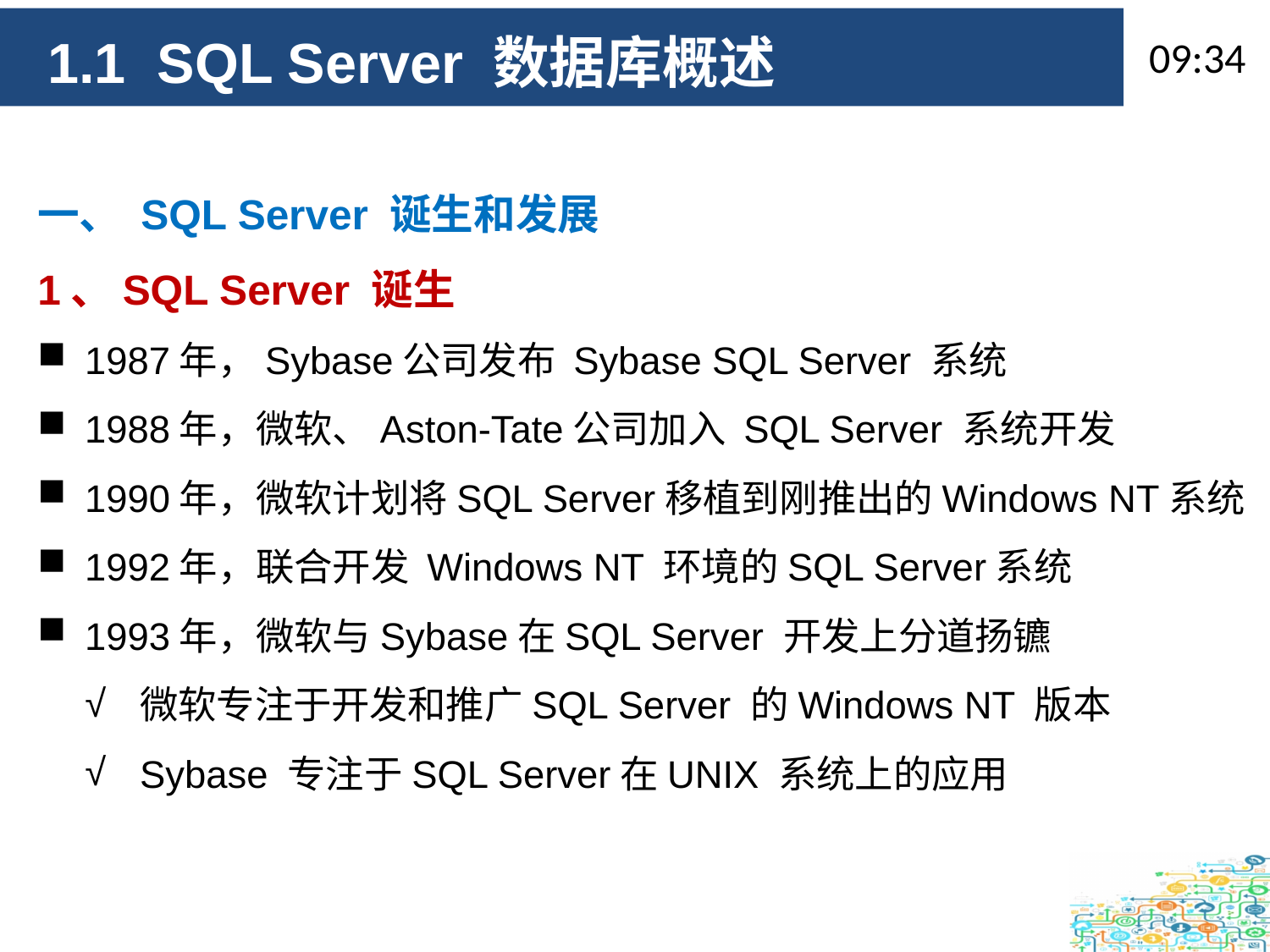

1.1  SQL Server 数据库概述
09:34
一、 SQL Server 诞生和发展
1、SQL Server 诞生
1987年，Sybase公司发布 Sybase SQL Server 系统
1988年，微软、Aston-Tate公司加入 SQL Server 系统开发
1990年，微软计划将SQL Server移植到刚推出的Windows NT系统
1992年，联合开发 Windows NT 环境的SQL Server系统
1993年，微软与Sybase在SQL Server 开发上分道扬镳
微软专注于开发和推广SQL Server 的Windows NT 版本
Sybase 专注于SQL Server在UNIX 系统上的应用